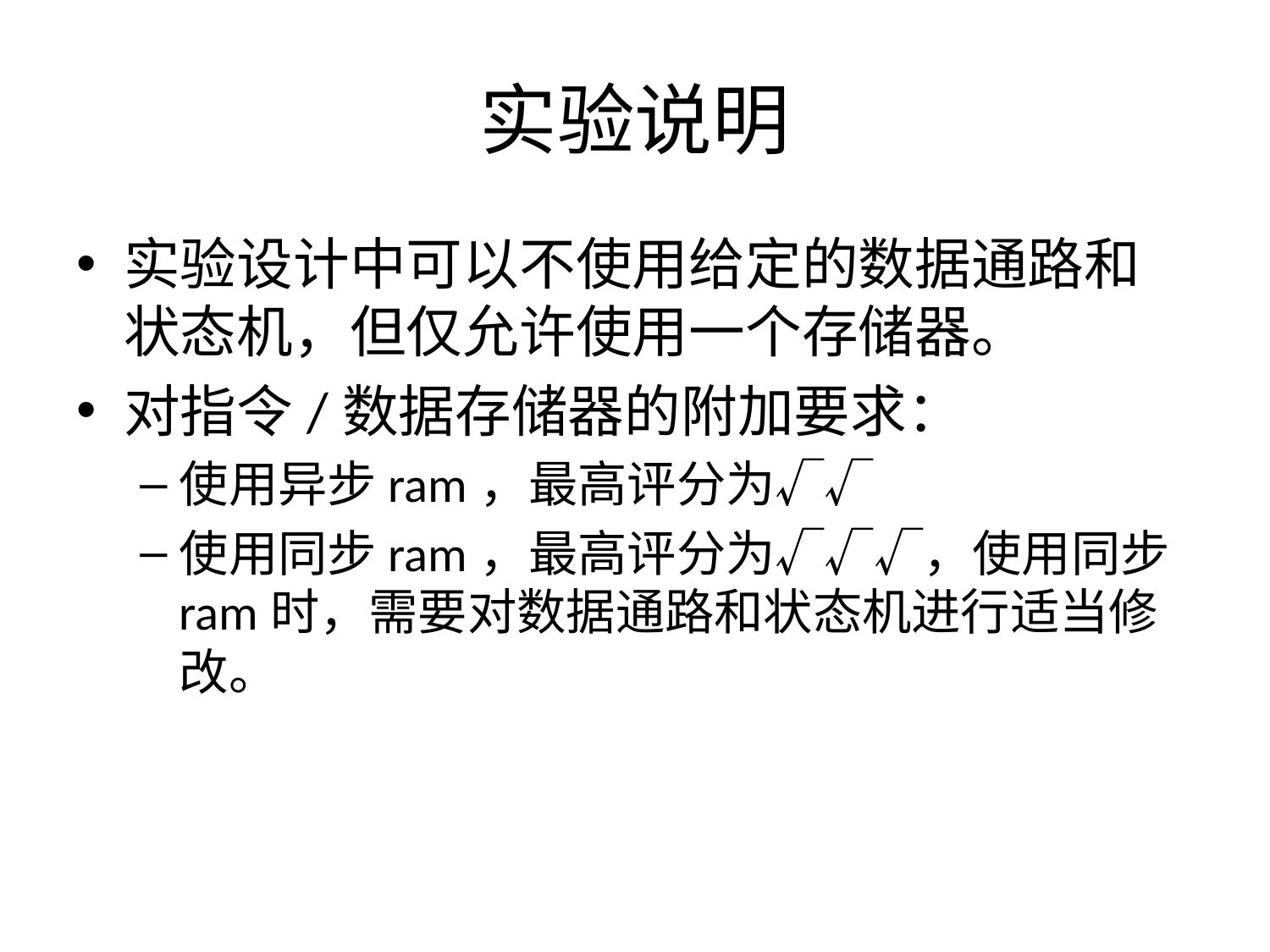

# 实验说明
实验设计中可以不使用给定的数据通路和状态机，但仅允许使用一个存储器。
对指令/数据存储器的附加要求：
使用异步ram，最高评分为√√
使用同步ram，最高评分为√√√，使用同步ram时，需要对数据通路和状态机进行适当修改。